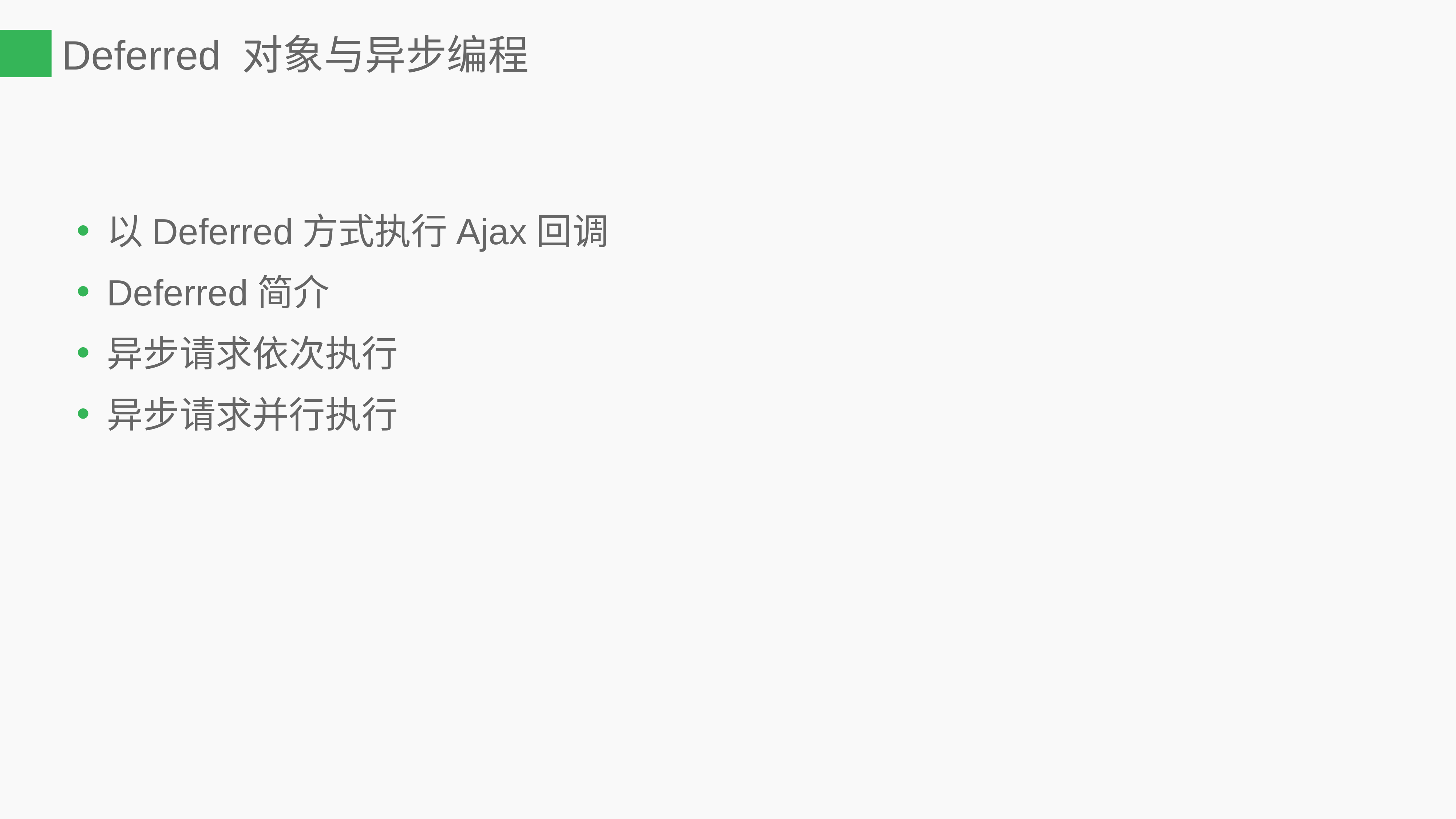

# Deferred 对象与异步编程
以Deferred方式执行Ajax回调
Deferred简介
异步请求依次执行
异步请求并行执行